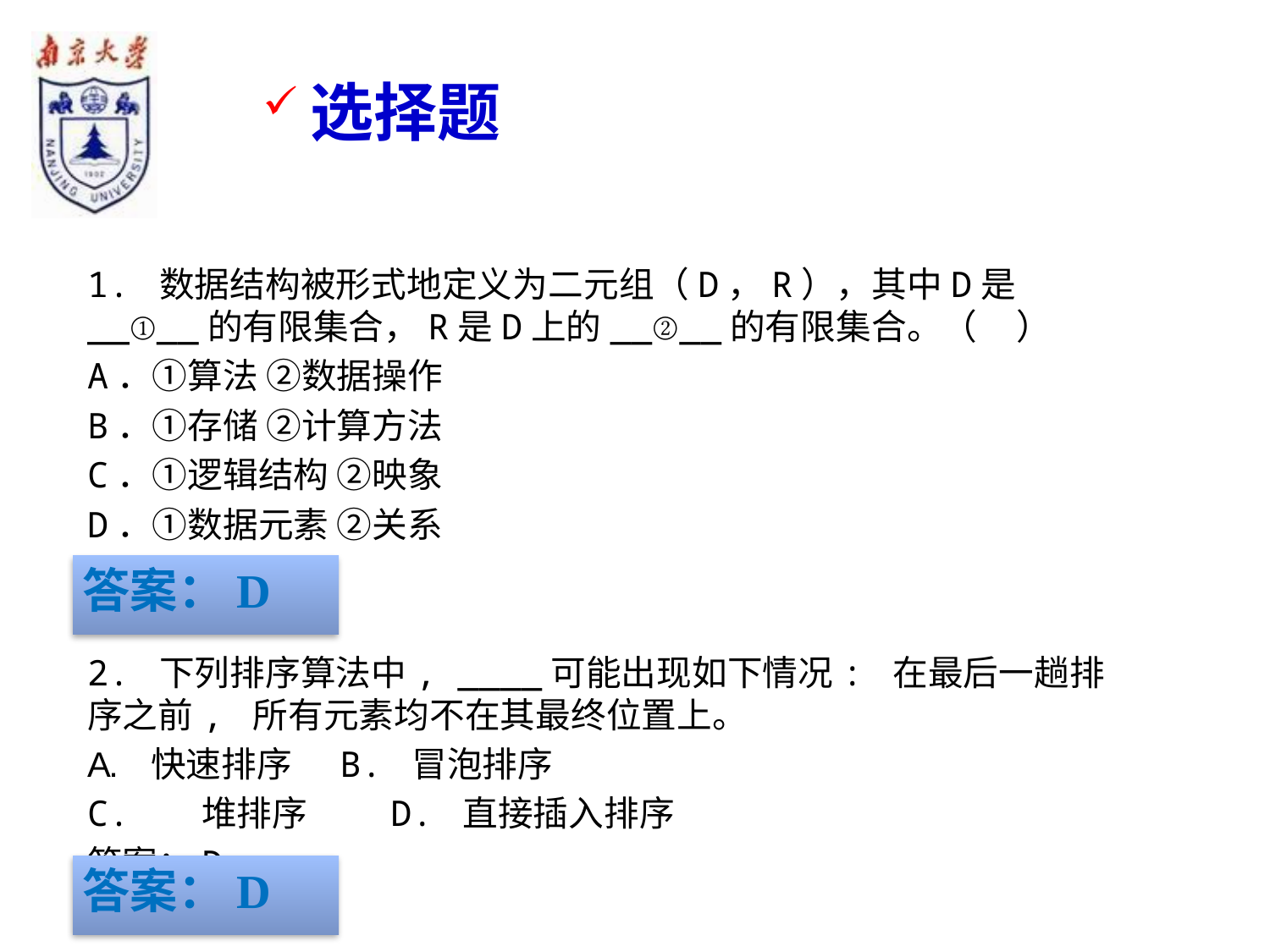

选择题
1. 数据结构被形式地定义为二元组（D，R），其中D是__①__的有限集合，R是D上的__②__的有限集合。（     ）
A．①算法 ②数据操作
B．①存储 ②计算方法
C．①逻辑结构 ②映象
D．①数据元素 ②关系
答案：D

2. 下列排序算法中, ____可能出现如下情况: 在最后一趟排序之前, 所有元素均不在其最终位置上。
快速排序     B. 冒泡排序
C.   堆排序   　  D. 直接插入排序
答案：D
答案：D
答案：D